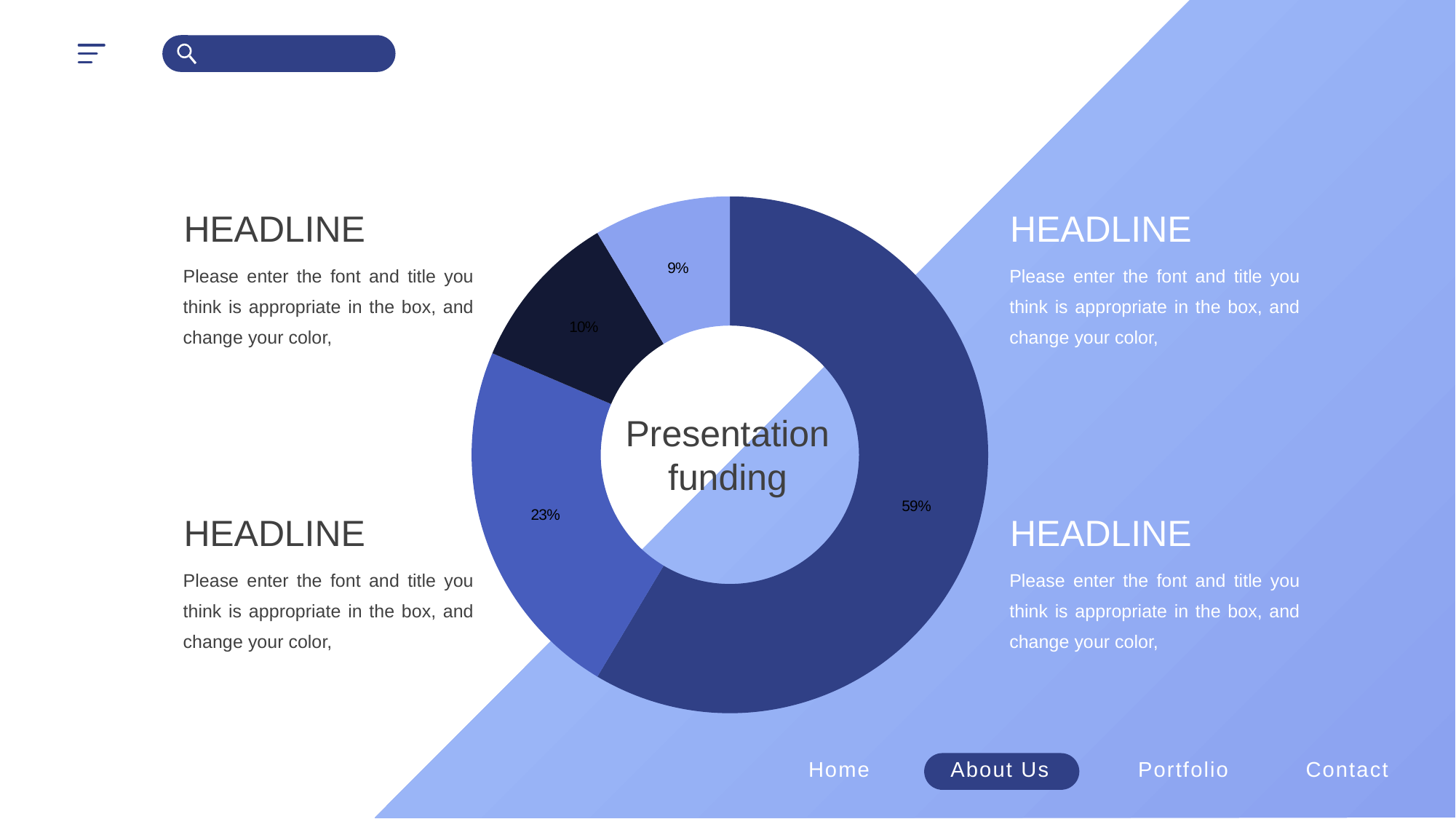

### Chart

| Category | 销售额 |
|---|---|
| 第一季度 | 8.2 |
| 第二季度 | 3.2 |
| 第三季度 | 1.4 |
| 第四季度 | 1.2 |
HEADLINE
HEADLINE
Please enter the font and title you think is appropriate in the box, and change your color,
Please enter the font and title you think is appropriate in the box, and change your color,
Presentation
funding
HEADLINE
HEADLINE
Please enter the font and title you think is appropriate in the box, and change your color,
Please enter the font and title you think is appropriate in the box, and change your color,
Home
About Us

Portfolio
Contact